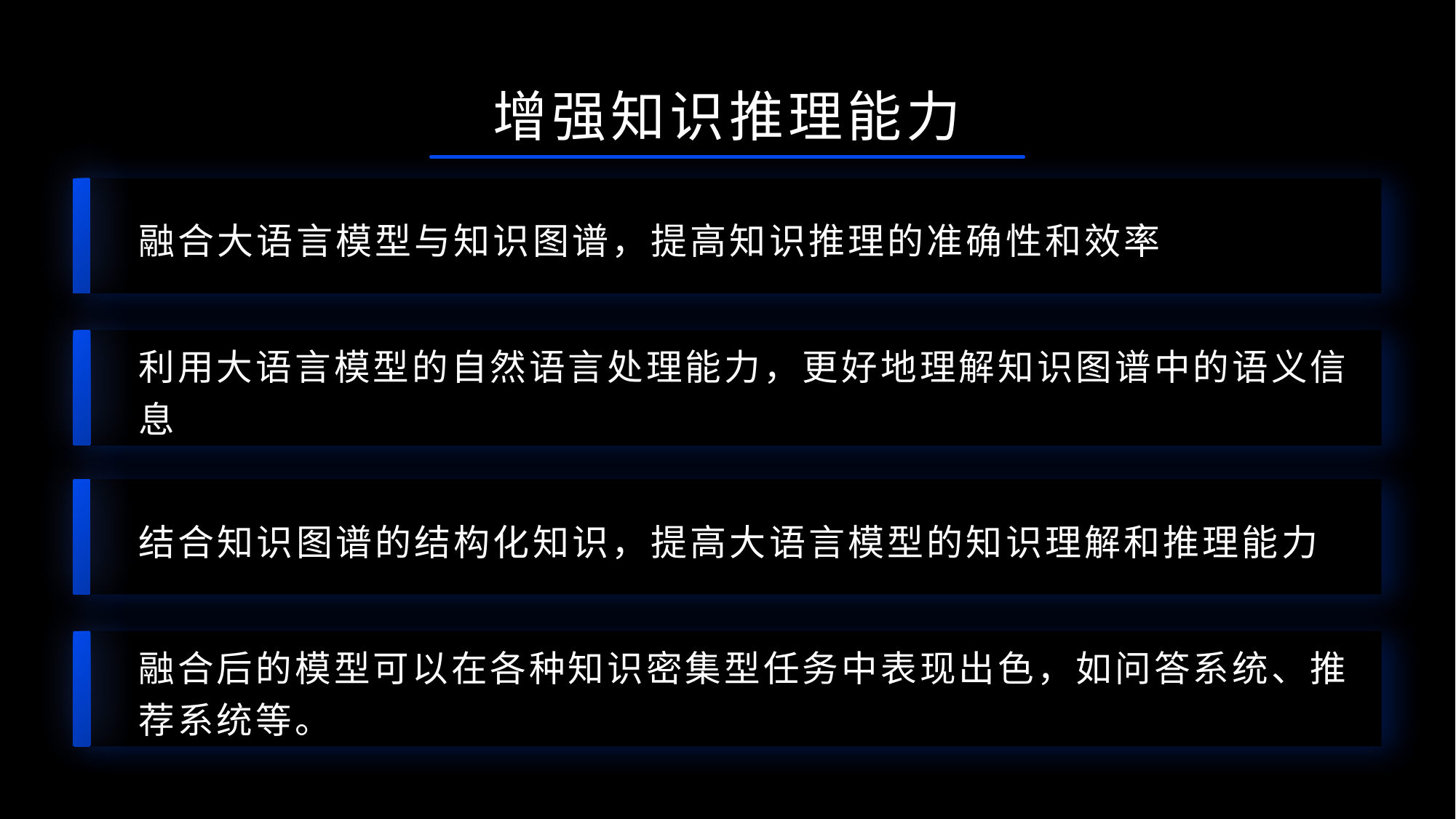

增强知识推理能力
融合大语言模型与知识图谱，提高知识推理的准确性和效率

利用大语言模型的自然语言处理能力，更好地理解知识图谱中的语义信息

结合知识图谱的结构化知识，提高大语言模型的知识理解和推理能力

融合后的模型可以在各种知识密集型任务中表现出色，如问答系统、推荐系统等。